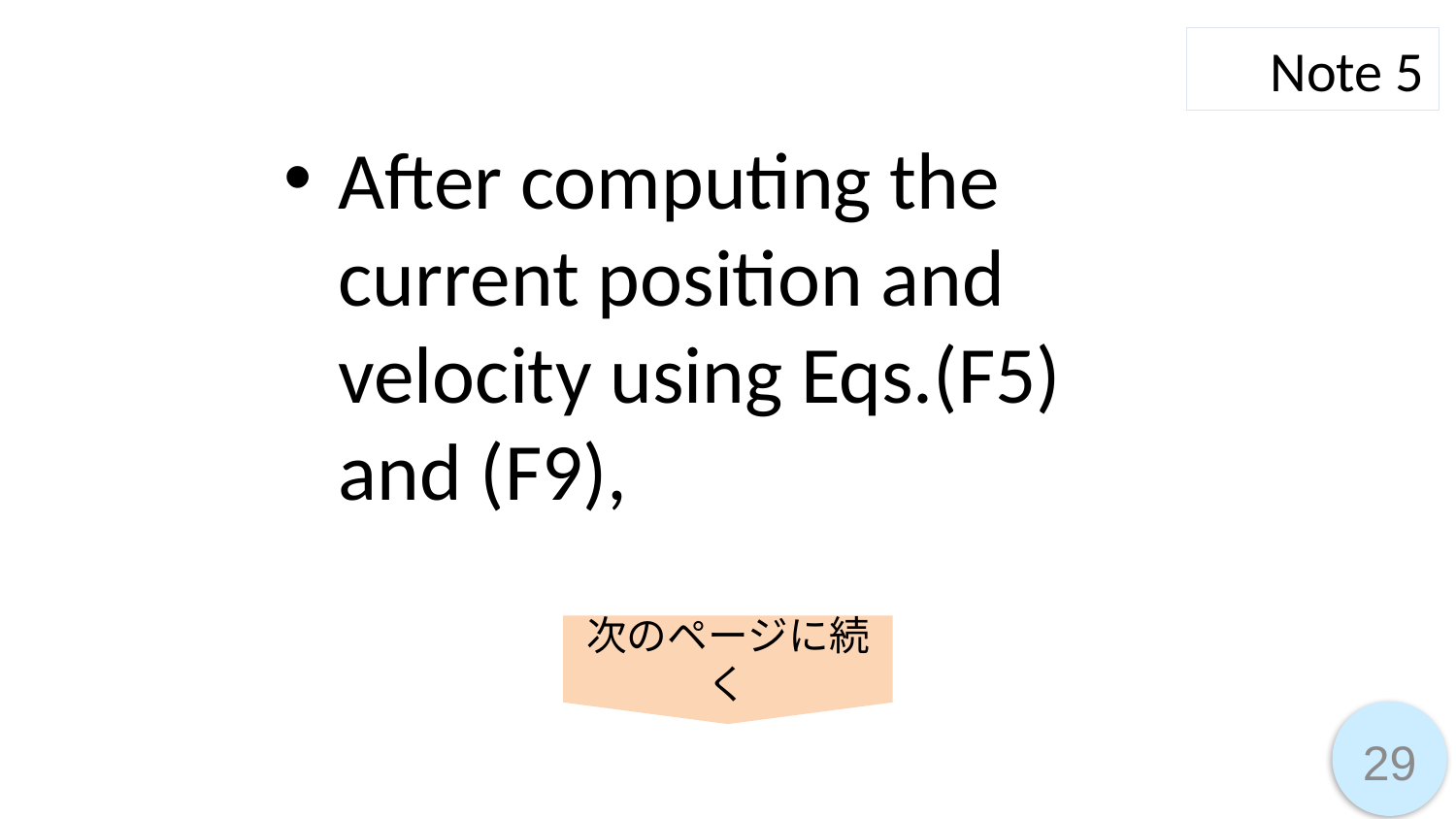

Note 5
After computing the current position and velocity using Eqs.(F5) and (F9),
次のページに続く
29